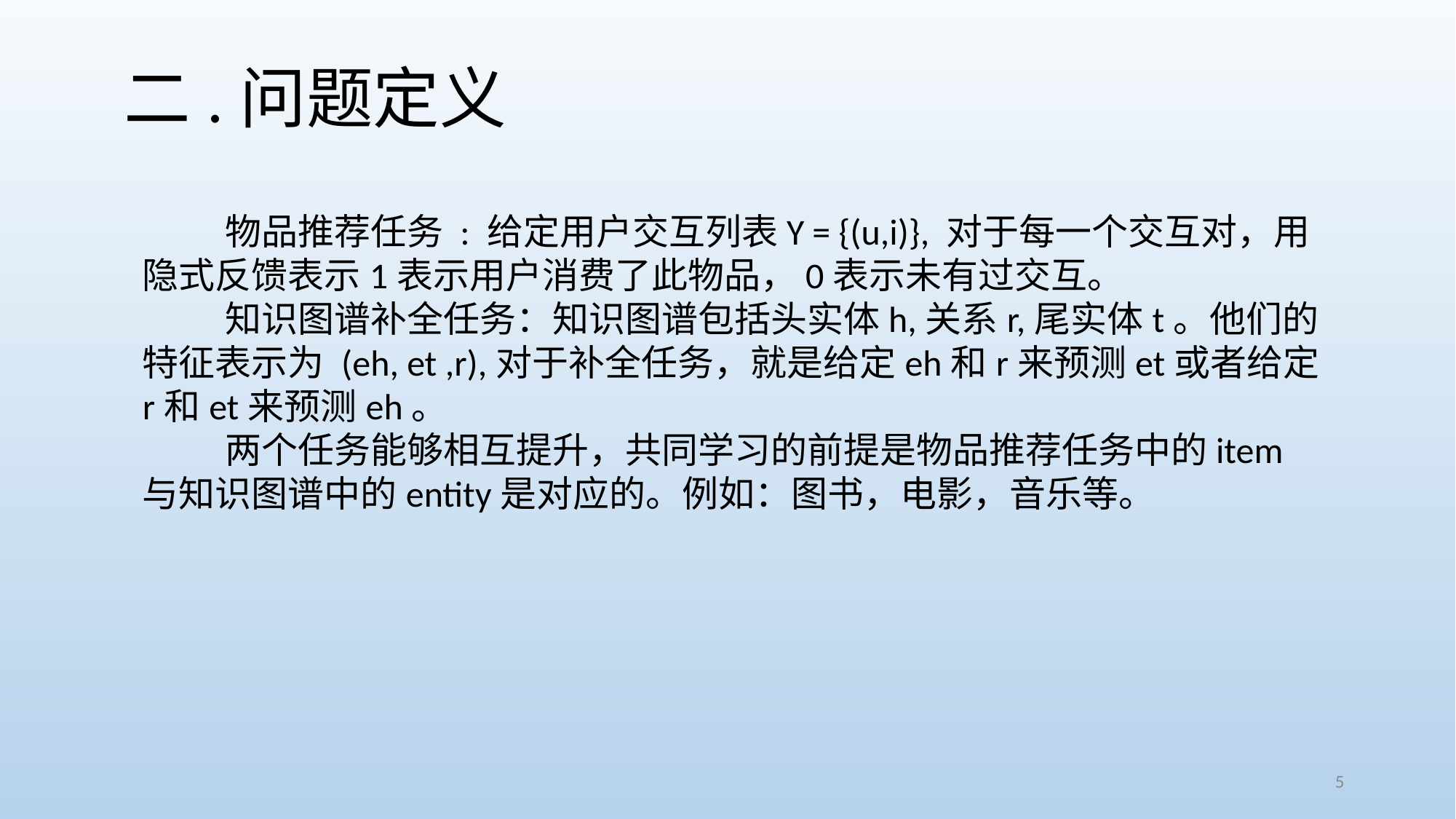

# 二.问题定义
         物品推荐任务 : 给定用户交互列表Y = {(u,i)}, 对于每一个交互对，用隐式反馈表示1表示用户消费了此物品，0表示未有过交互。
         知识图谱补全任务：知识图谱包括头实体h,关系r,尾实体t。他们的特征表示为 (eh, et ,r),对于补全任务，就是给定eh和r来预测et或者给定r和et来预测eh。
         两个任务能够相互提升，共同学习的前提是物品推荐任务中的item与知识图谱中的entity是对应的。例如：图书，电影，音乐等。

5